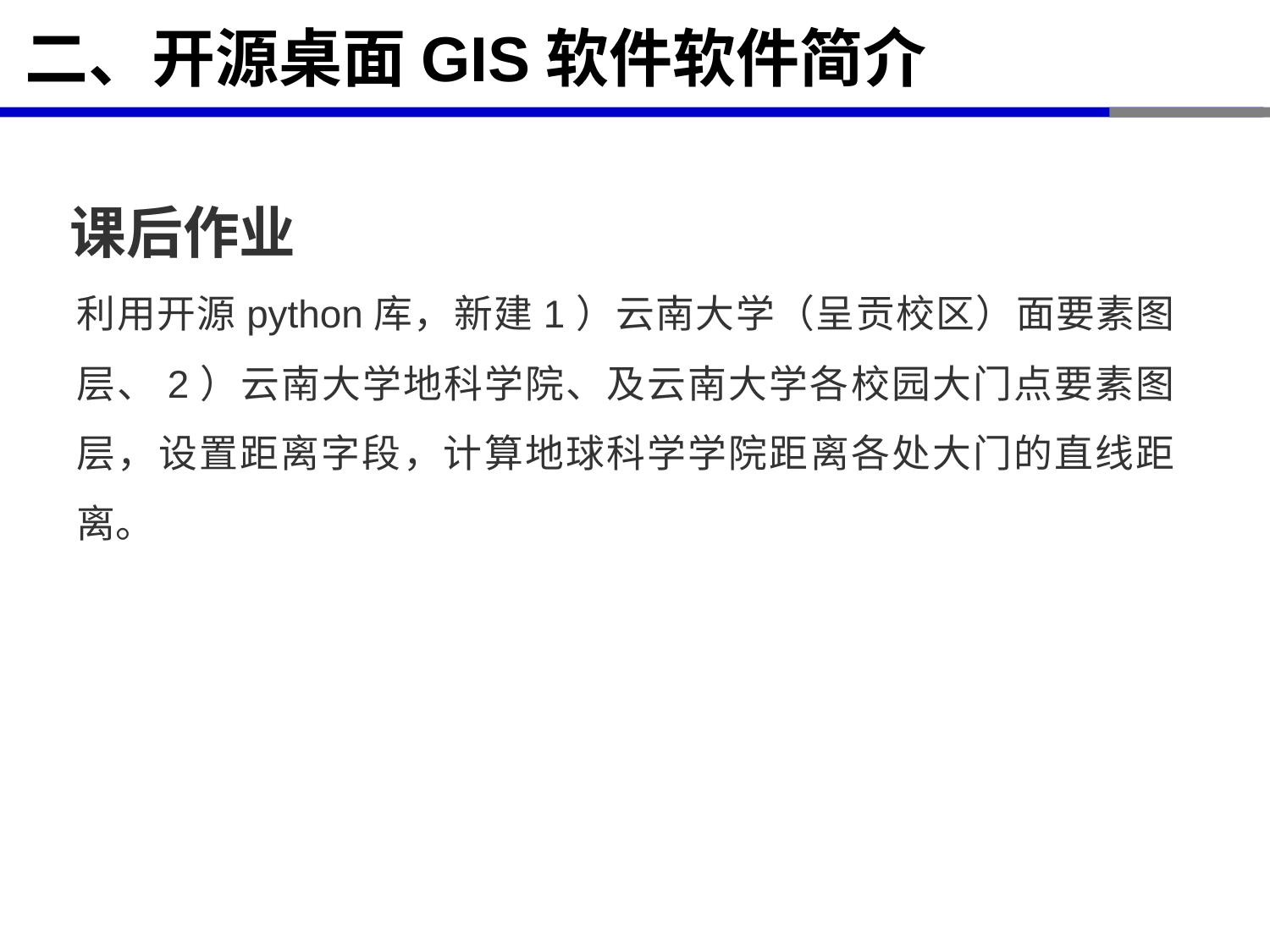

# 二、开源桌面GIS软件软件简介
课后作业
利用开源python库，新建1）云南大学（呈贡校区）面要素图层、2）云南大学地科学院、及云南大学各校园大门点要素图层，设置距离字段，计算地球科学学院距离各处大门的直线距离。